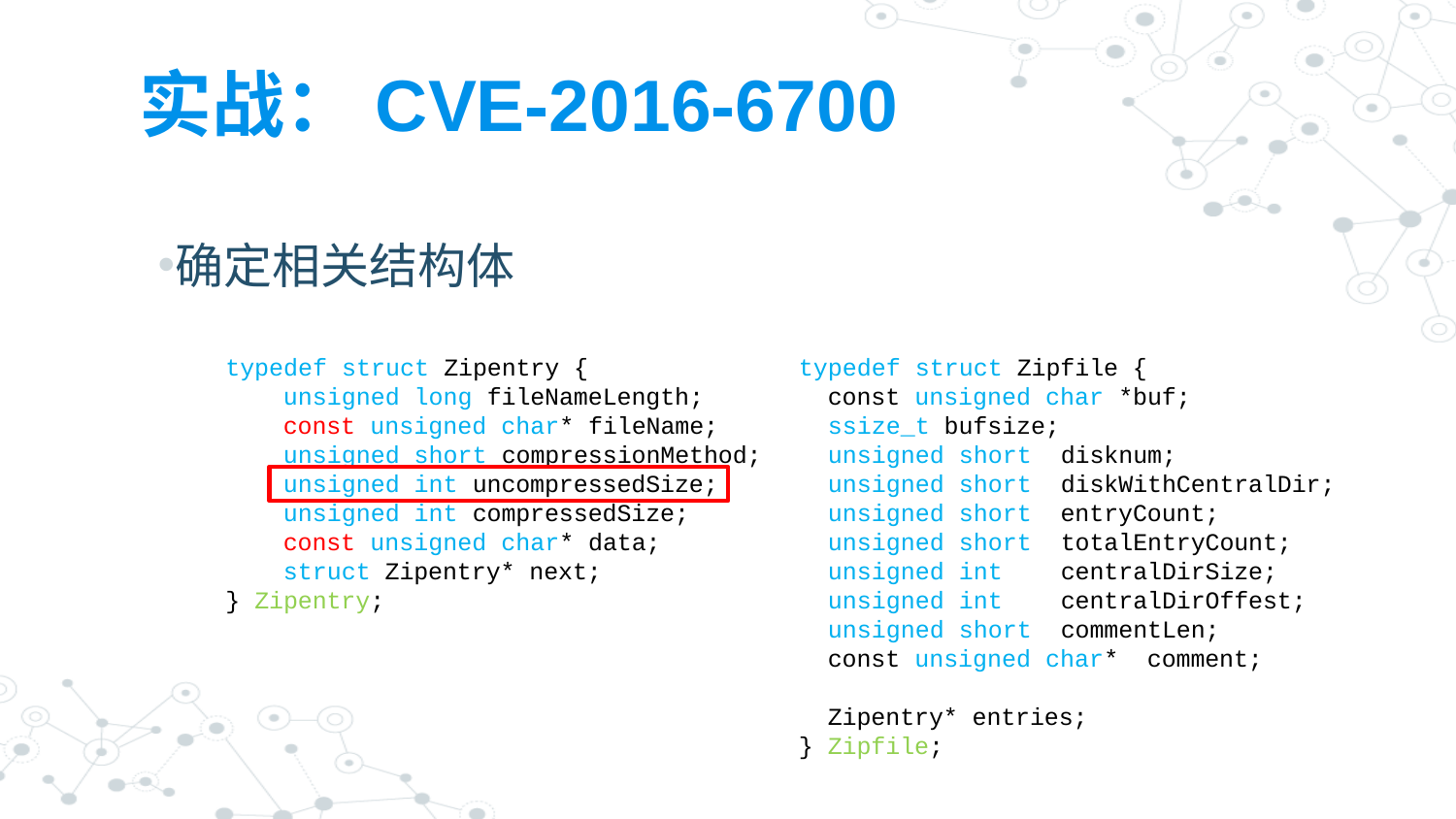

# 实战：CVE-2016-6700
确定相关结构体
typedef struct Zipentry {
    unsigned long fileNameLength;
    const unsigned char* fileName;
    unsigned short compressionMethod;
    unsigned int uncompressedSize;
    unsigned int compressedSize;
    const unsigned char* data;
    struct Zipentry* next;
} Zipentry;
typedef struct Zipfile {
  const unsigned char *buf;
  ssize_t bufsize;
  unsigned short  disknum;
  unsigned short  diskWithCentralDir;
  unsigned short  entryCount;
  unsigned short  totalEntryCount;
  unsigned int    centralDirSize;
  unsigned int    centralDirOffest;
  unsigned short  commentLen;
  const unsigned char*  comment;
  Zipentry* entries;
} Zipfile;